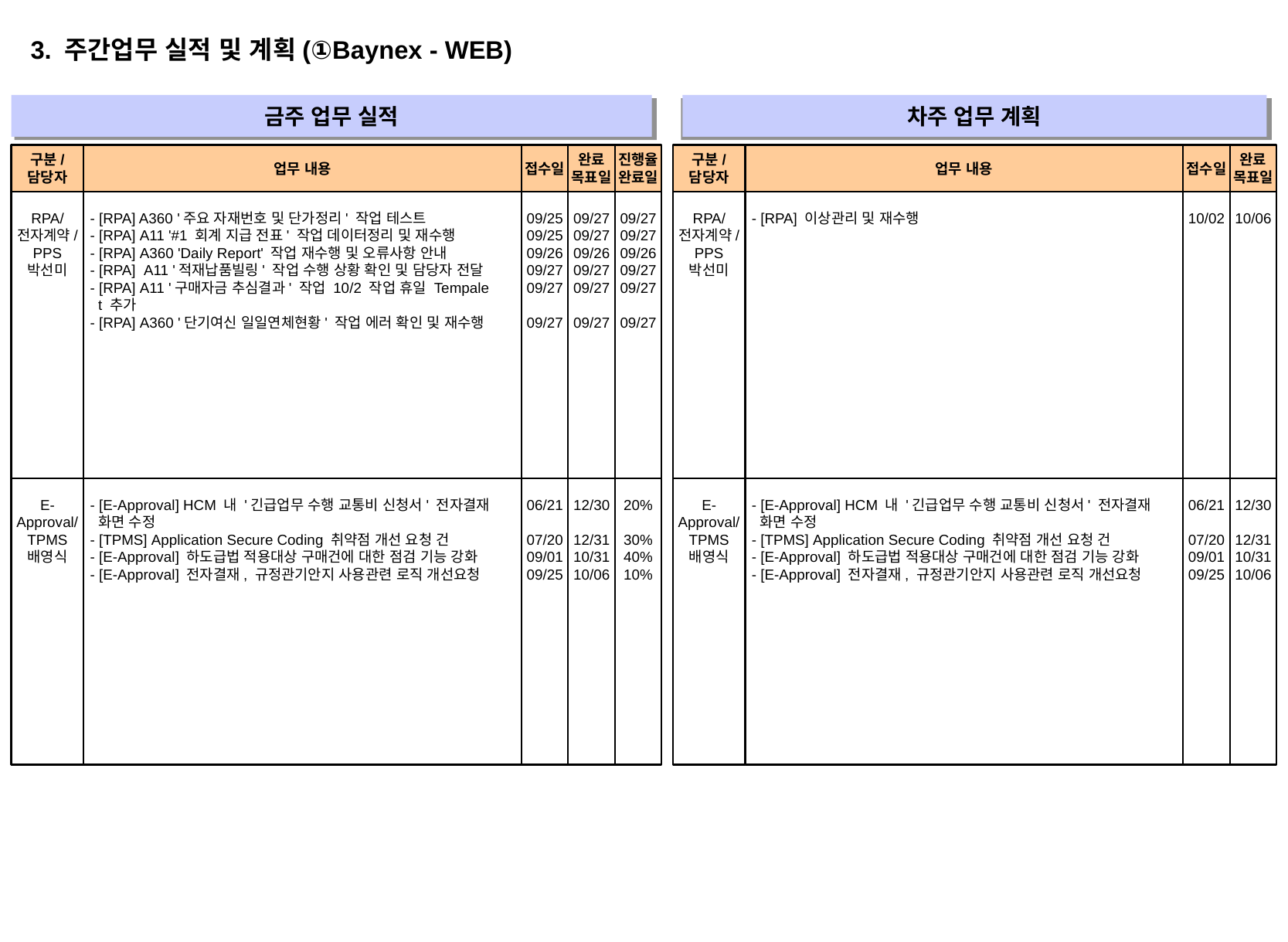

3. 주간업무 실적 및 계획(①Baynex - WEB)
금주 업무 실적
차주 업무 계획
" "
" "
구분/
담당자
업무 내용
접수일
완료
목표일
진행율
완료일
구분/
담당자
업무 내용
접수일
완료
목표일
RPA/
전자계약/
PPS
박선미

- [RPA] A360 '주요 자재번호 및 단가정리' 작업 테스트
- [RPA] A11 '#1 회계 지급 전표' 작업 데이터정리 및 재수행
- [RPA] A360 'Daily Report' 작업 재수행 및 오류사항 안내
- [RPA]  A11 '적재납품빌링' 작업 수행 상황 확인 및 담당자 전달
- [RPA] A11 '구매자금 추심결과' 작업 10/2 작업 휴일 Tempale
  t 추가
- [RPA] A360 '단기여신 일일연체현황' 작업 에러 확인 및 재수행
09/25
09/25
09/26
09/27
09/27
09/27
09/27
09/27
09/26
09/27
09/27
09/27
09/27
09/27
09/26
09/27
09/27
09/27
RPA/
전자계약/
PPS
박선미

- [RPA] 이상관리 및 재수행
10/02
10/06
E-Approval/
TPMS
배영식

- [E-Approval] HCM 내 '긴급업무 수행 교통비 신청서' 전자결재
  화면 수정
- [TPMS] Application Secure Coding 취약점 개선 요청 건
- [E-Approval] 하도급법 적용대상 구매건에 대한 점검 기능 강화
- [E-Approval] 전자결재, 규정관기안지 사용관련 로직 개선요청
06/21
07/20
09/01
09/25
12/30
12/31
10/31
10/06
20%
30%
40%
10%
E-Approval/
TPMS
배영식

- [E-Approval] HCM 내 '긴급업무 수행 교통비 신청서' 전자결재
  화면 수정
- [TPMS] Application Secure Coding 취약점 개선 요청 건
- [E-Approval] 하도급법 적용대상 구매건에 대한 점검 기능 강화
- [E-Approval] 전자결재, 규정관기안지 사용관련 로직 개선요청
06/21
07/20
09/01
09/25
12/30
12/31
10/31
10/06